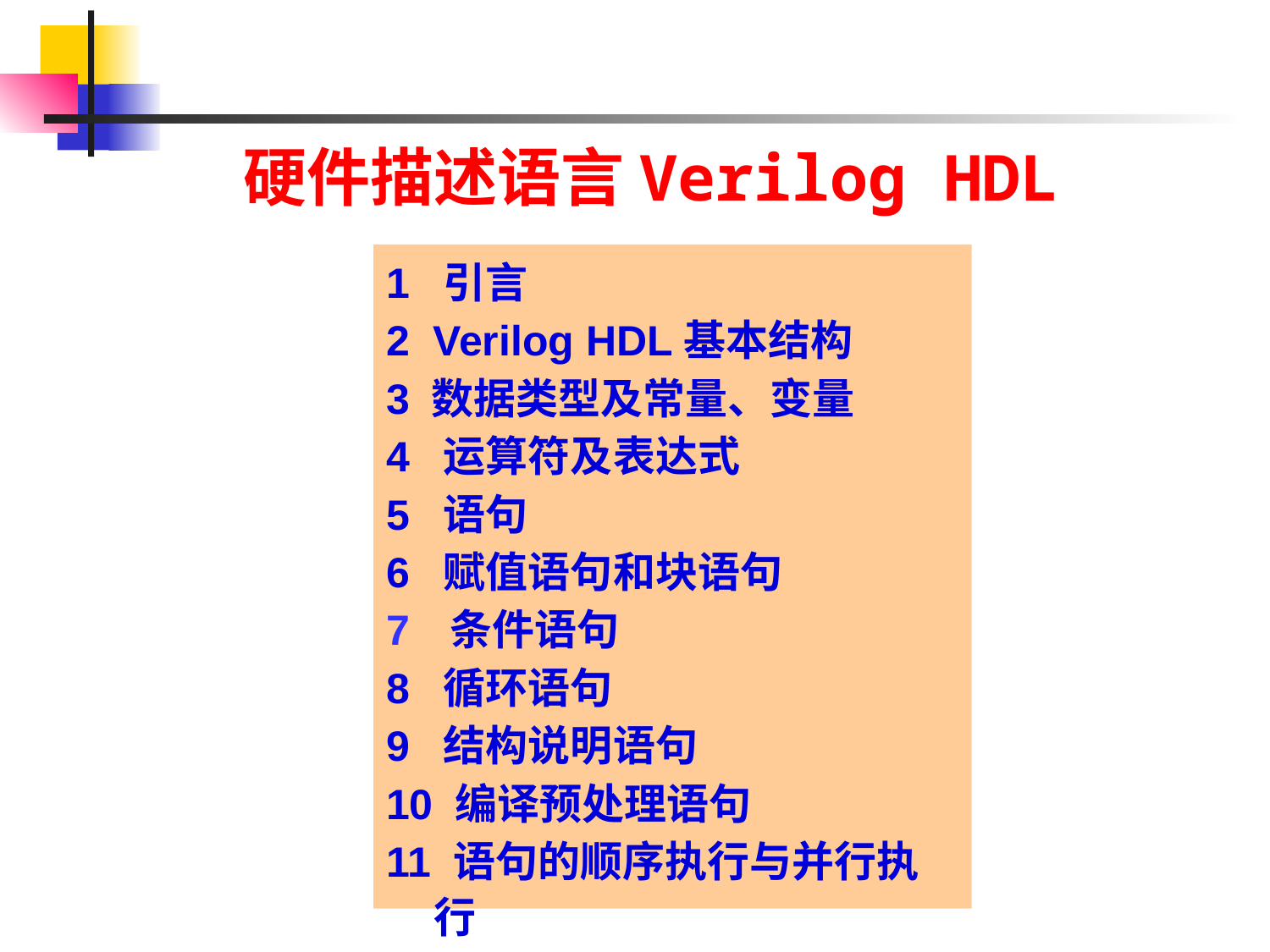

硬件描述语言Verilog HDL
1  引言
2  Verilog HDL基本结构
3 数据类型及常量、变量
4  运算符及表达式
5  语句
6  赋值语句和块语句
条件语句
8  循环语句
9  结构说明语句
10 编译预处理语句
11 语句的顺序执行与并行执行

# 1